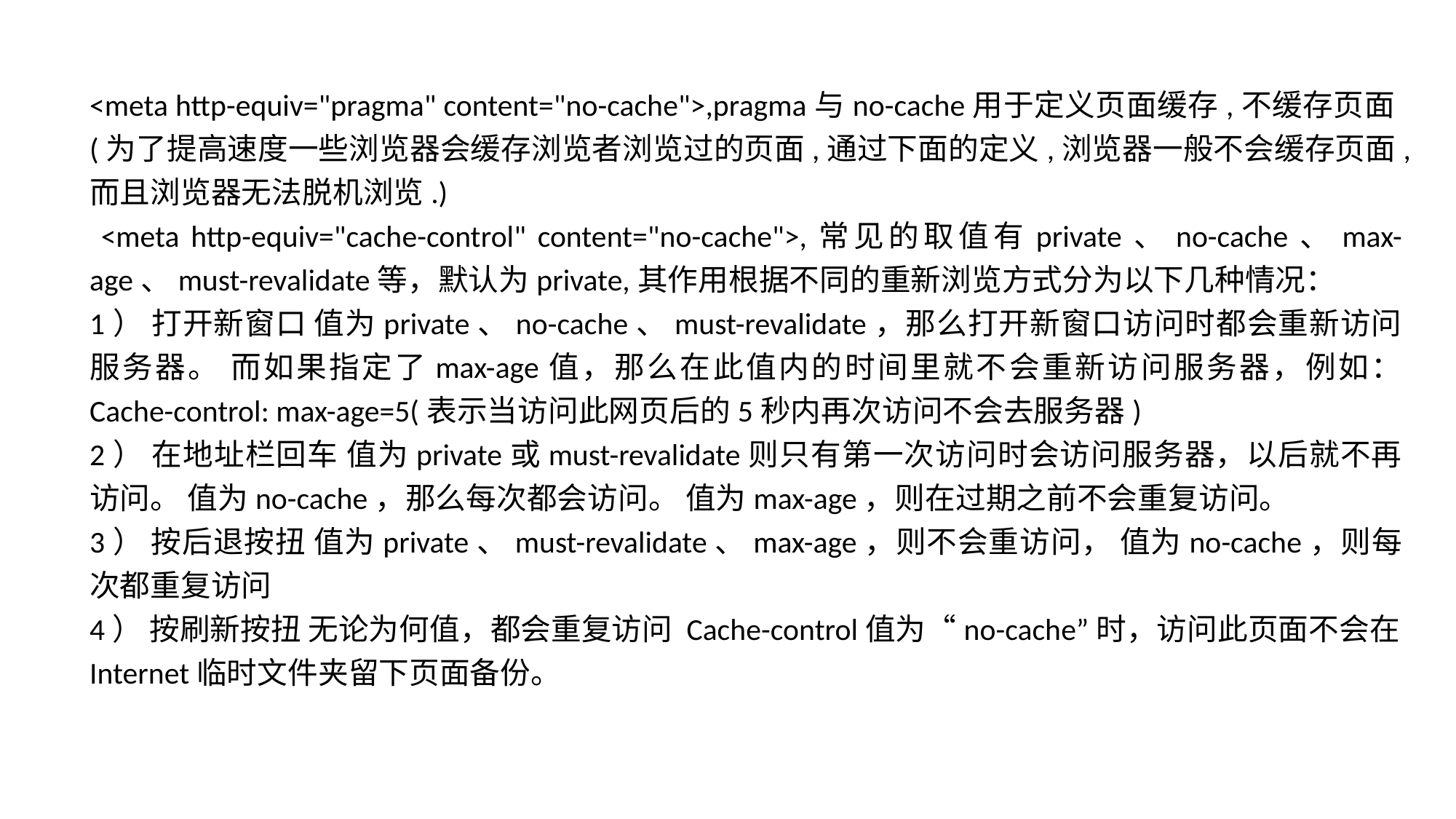

# 内容提要
<meta http-equiv="pragma" content="no-cache">,pragma与no-cache用于定义页面缓存,不缓存页面(为了提高速度一些浏览器会缓存浏览者浏览过的页面,通过下面的定义,浏览器一般不会缓存页面,而且浏览器无法脱机浏览.)
 <meta http-equiv="cache-control" content="no-cache">,常见的取值有private、no-cache、max-age、must-revalidate等，默认为private,其作用根据不同的重新浏览方式分为以下几种情况：
1） 打开新窗口 值为private、no-cache、must-revalidate，那么打开新窗口访问时都会重新访问服务器。 而如果指定了max-age值，那么在此值内的时间里就不会重新访问服务器，例如： Cache-control: max-age=5(表示当访问此网页后的5秒内再次访问不会去服务器)
2） 在地址栏回车 值为private或must-revalidate则只有第一次访问时会访问服务器，以后就不再访问。 值为no-cache，那么每次都会访问。 值为max-age，则在过期之前不会重复访问。
3） 按后退按扭 值为private、must-revalidate、max-age，则不会重访问， 值为no-cache，则每次都重复访问
4） 按刷新按扭 无论为何值，都会重复访问 Cache-control值为“no-cache”时，访问此页面不会在Internet临时文件夹留下页面备份。